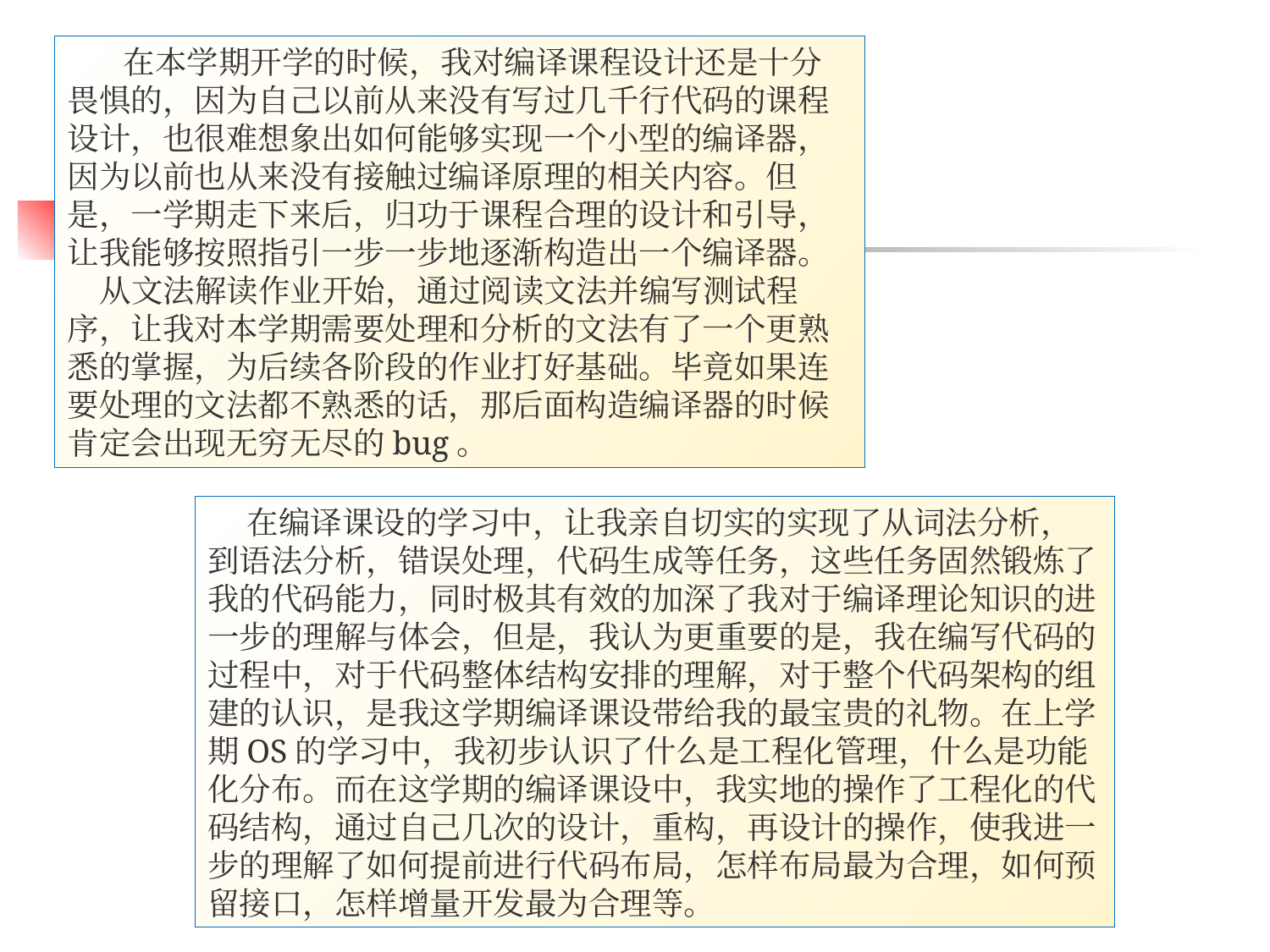

在本学期开学的时候，我对编译课程设计还是十分畏惧的，因为自己以前从来没有写过几千行代码的课程设计，也很难想象出如何能够实现一个小型的编译器，因为以前也从来没有接触过编译原理的相关内容。但是，一学期走下来后，归功于课程合理的设计和引导，让我能够按照指引一步一步地逐渐构造出一个编译器。
    从文法解读作业开始，通过阅读文法并编写测试程序，让我对本学期需要处理和分析的文法有了一个更熟悉的掌握，为后续各阶段的作业打好基础。毕竟如果连要处理的文法都不熟悉的话，那后面构造编译器的时候肯定会出现无穷无尽的bug。
    在编译课设的学习中，让我亲自切实的实现了从词法分析，到语法分析，错误处理，代码生成等任务，这些任务固然锻炼了我的代码能力，同时极其有效的加深了我对于编译理论知识的进一步的理解与体会，但是，我认为更重要的是，我在编写代码的过程中，对于代码整体结构安排的理解，对于整个代码架构的组建的认识，是我这学期编译课设带给我的最宝贵的礼物。在上学期OS的学习中，我初步认识了什么是工程化管理，什么是功能化分布。而在这学期的编译课设中，我实地的操作了工程化的代码结构，通过自己几次的设计，重构，再设计的操作，使我进一步的理解了如何提前进行代码布局，怎样布局最为合理，如何预留接口，怎样增量开发最为合理等。